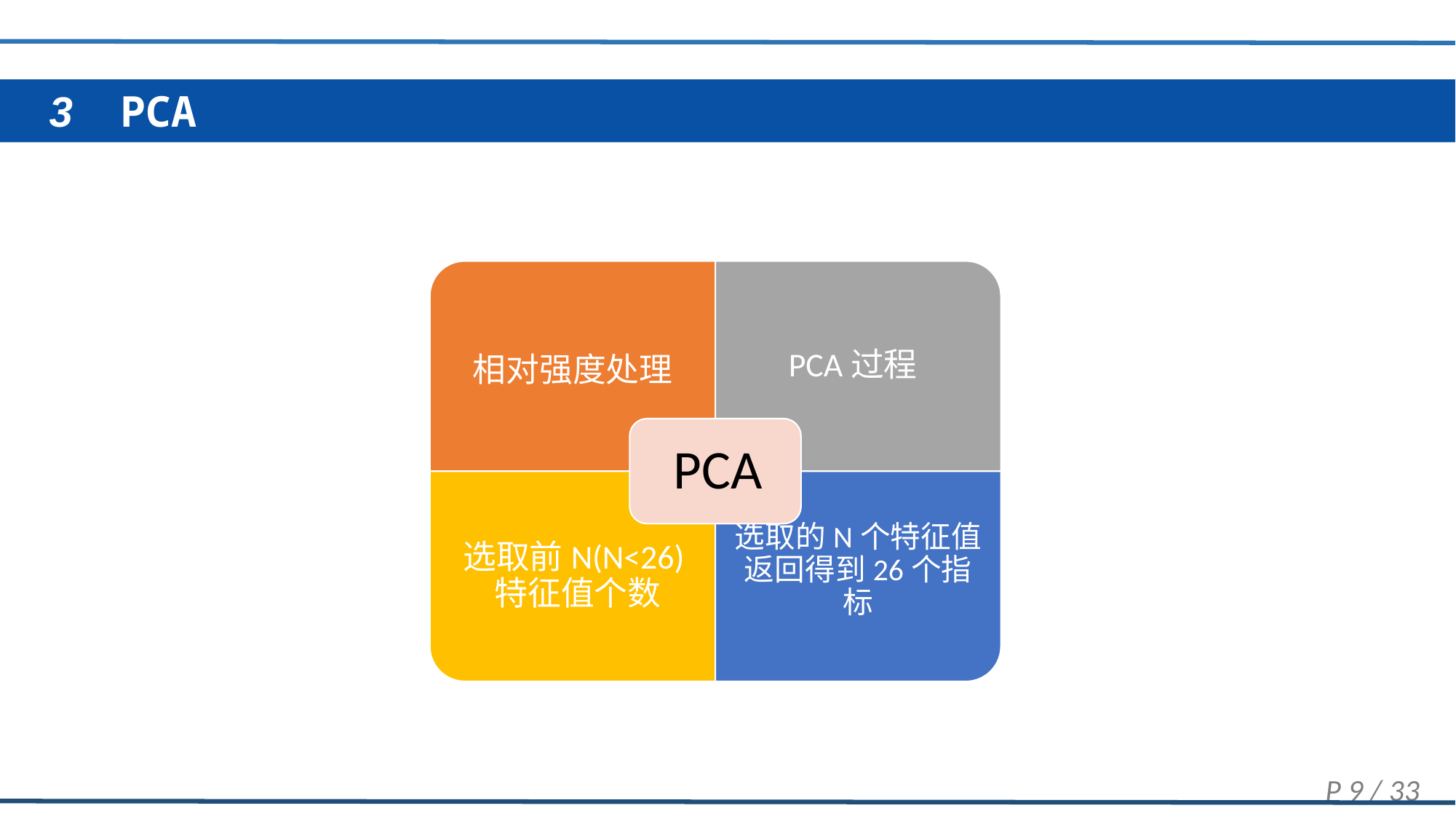

3    PCA
相对强度处理
PCA过程
选取前N(N<26)特征值个数
选取的N个特征值返回得到26个指标
PCA